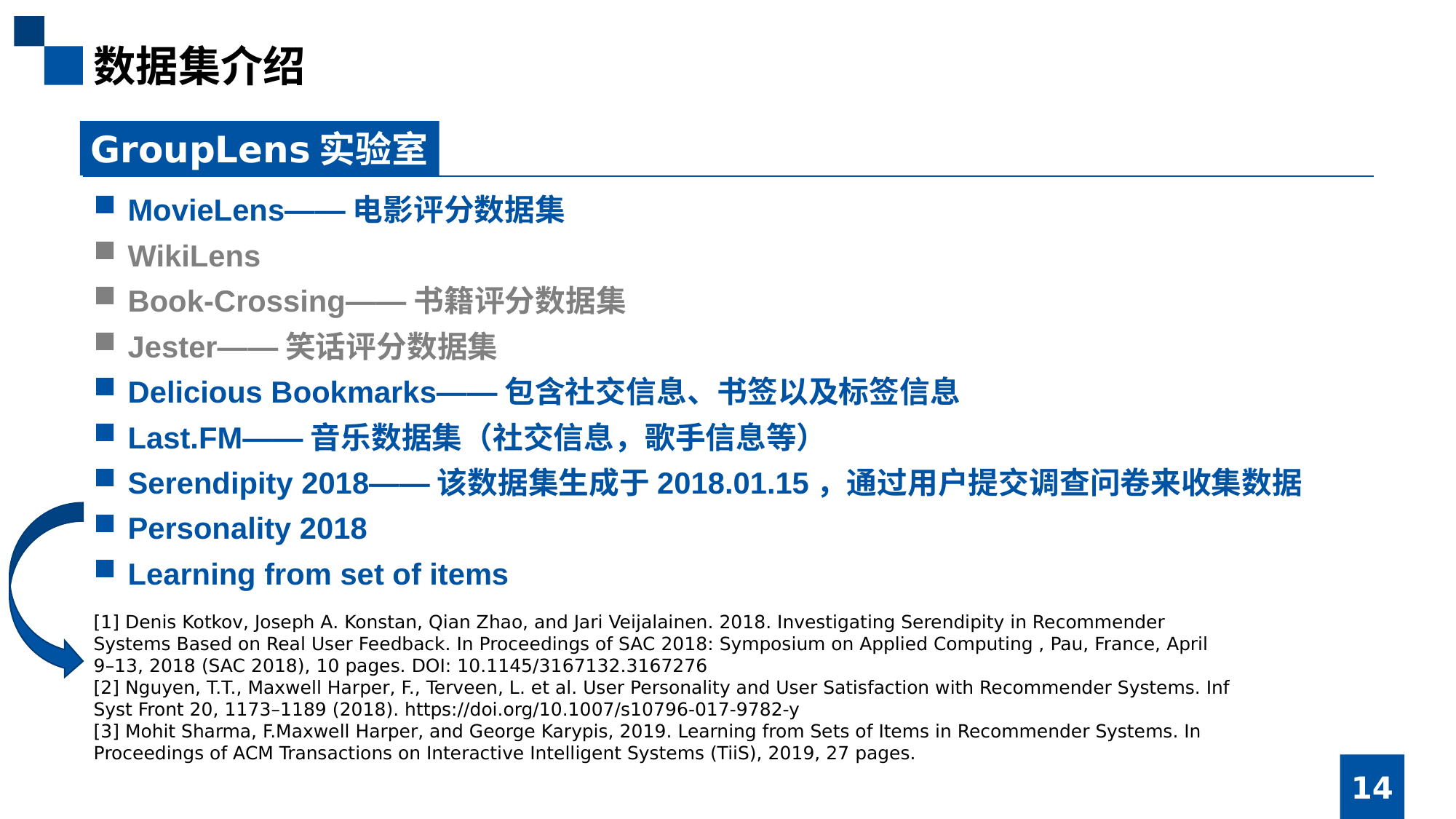

数据集介绍
GroupLens实验室
MovieLens——电影评分数据集
WikiLens
Book-Crossing——书籍评分数据集
Jester——笑话评分数据集
Delicious Bookmarks——包含社交信息、书签以及标签信息
Last.FM——音乐数据集（社交信息，歌手信息等）
Serendipity 2018——该数据集生成于2018.01.15，通过用户提交调查问卷来收集数据
Personality 2018
Learning from set of items

[1] Denis Kotkov, Joseph A. Konstan, Qian Zhao, and Jari Veijalainen. 2018. Investigating Serendipity in Recommender Systems Based on Real User Feedback. In Proceedings of SAC 2018: Symposium on Applied Computing , Pau, France, April 9–13, 2018 (SAC 2018), 10 pages. DOI: 10.1145/3167132.3167276
[2] Nguyen, T.T., Maxwell Harper, F., Terveen, L. et al. User Personality and User Satisfaction with Recommender Systems. Inf Syst Front 20, 1173–1189 (2018). https://doi.org/10.1007/s10796-017-9782-y
[3] Mohit Sharma, F.Maxwell Harper, and George Karypis, 2019. Learning from Sets of Items in Recommender Systems. In Proceedings of ACM Transactions on Interactive Intelligent Systems (TiiS), 2019, 27 pages.
14